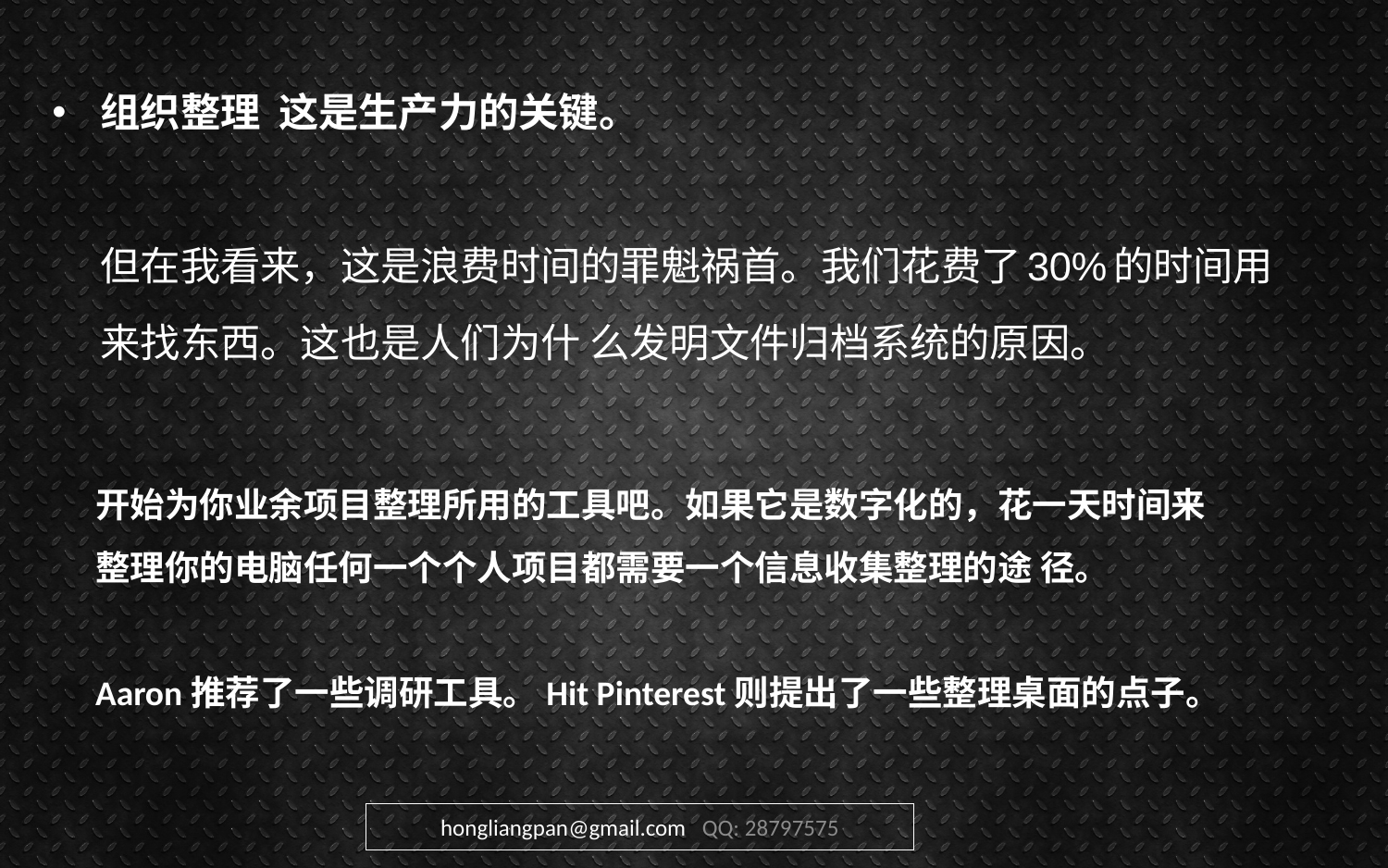

组织整理  这是生产力的关键。
但在我看来，这是浪费时间的罪魁祸首。我们花费了30%的时间用来找东西。这也是人们为什 么发明文件归档系统的原因。
开始为你业余项目整理所用的工具吧。如果它是数字化的，花一天时间来整理你的电脑任何一个个人项目都需要一个信息收集整理的途 径。

Aaron推荐了一些调研工具。Hit Pinterest则提出了一些整理桌面的点子。